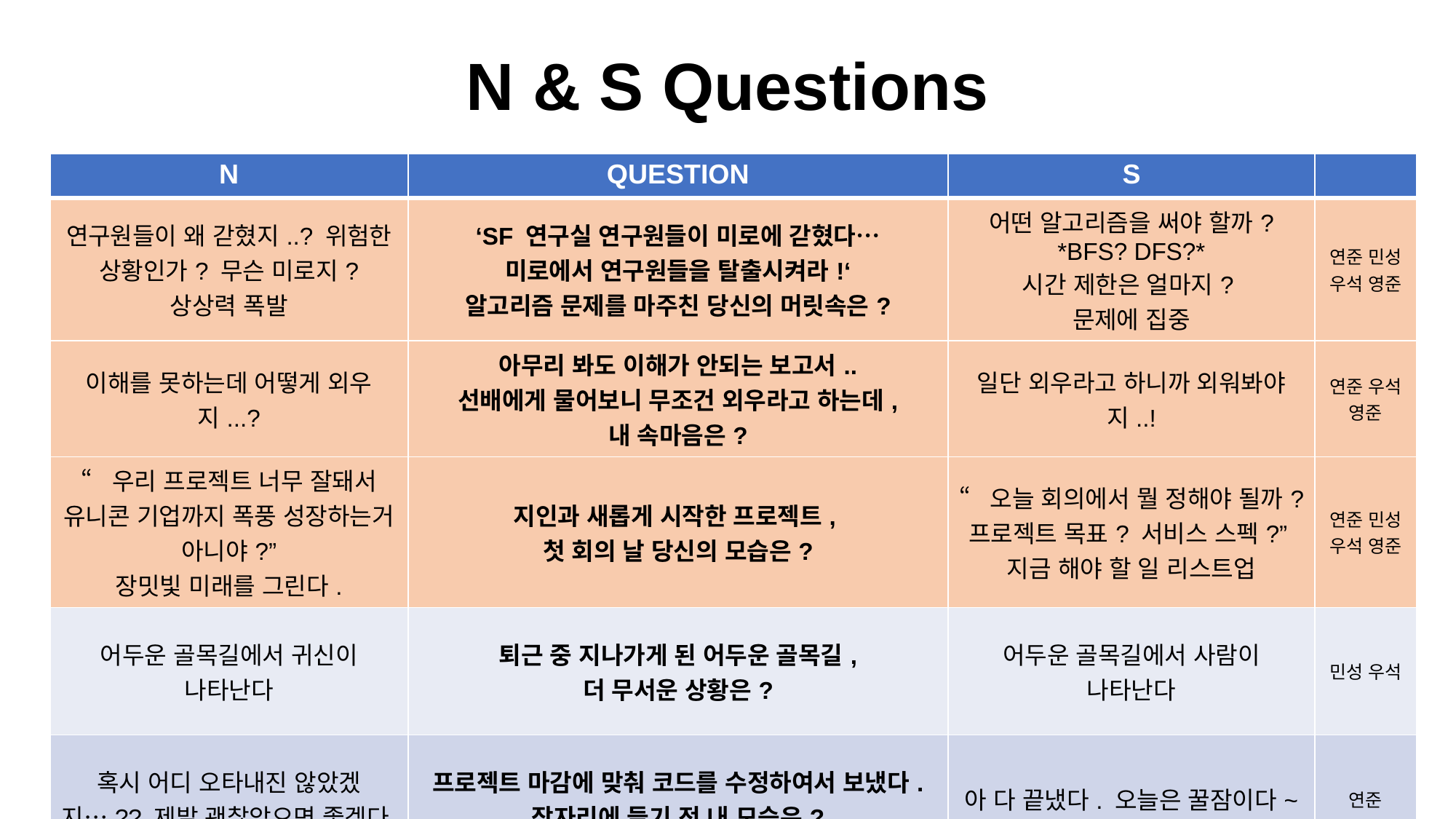

# N & S Questions
| N | QUESTION | S |  |
| --- | --- | --- | --- |
| 연구원들이 왜 갇혔지..? 위험한 상황인가? 무슨 미로지? 상상력 폭발 | ‘SF 연구실 연구원들이 미로에 갇혔다… 미로에서 연구원들을 탈출시켜라!‘ 알고리즘 문제를 마주친 당신의 머릿속은? | 어떤 알고리즘을 써야 할까? \*BFS? DFS?\* 시간 제한은 얼마지? 문제에 집중 | 연준 민성 우석 영준 |
| 이해를 못하는데 어떻게 외우지...? | 아무리 봐도 이해가 안되는 보고서.. 선배에게 물어보니 무조건 외우라고 하는데, 내 속마음은? | 일단 외우라고 하니까 외워봐야지..! | 연준 우석 영준 |
| “우리 프로젝트 너무 잘돼서 유니콘 기업까지 폭풍 성장하는거 아니야?” 장밋빛 미래를 그린다. | 지인과 새롭게 시작한 프로젝트, 첫 회의 날 당신의 모습은? | “오늘 회의에서 뭘 정해야 될까? 프로젝트 목표? 서비스 스펙?” 지금 해야 할 일 리스트업 | 연준 민성 우석 영준 |
| 어두운 골목길에서 귀신이 나타난다 | 퇴근 중 지나가게 된 어두운 골목길, 더 무서운 상황은? | 어두운 골목길에서 사람이 나타난다 | 민성 우석 |
| 혹시 어디 오타내진 않았겠지…?? 제발 괜찮았으면 좋겠다. | 프로젝트 마감에 맞춰 코드를 수정하여서 보냈다. 잠자리에 들기 전 내 모습은? | 아 다 끝냈다. 오늘은 꿀잠이다~ | 연준 |